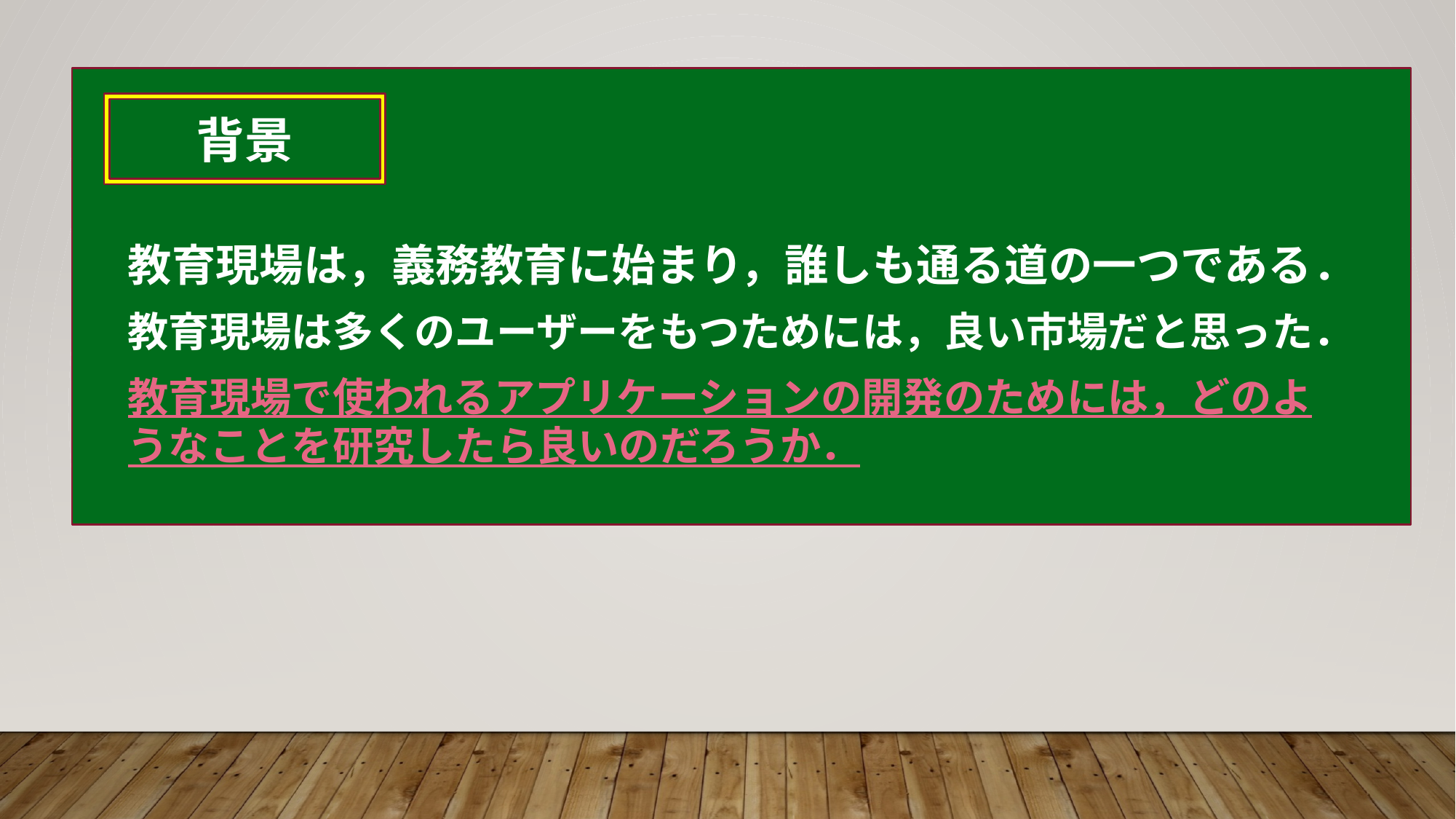

背景
教育現場は，義務教育に始まり，誰しも通る道の一つである．
教育現場は多くのユーザーをもつためには，良い市場だと思った．
教育現場で使われるアプリケーションの開発のためには，どのようなことを研究したら良いのだろうか．